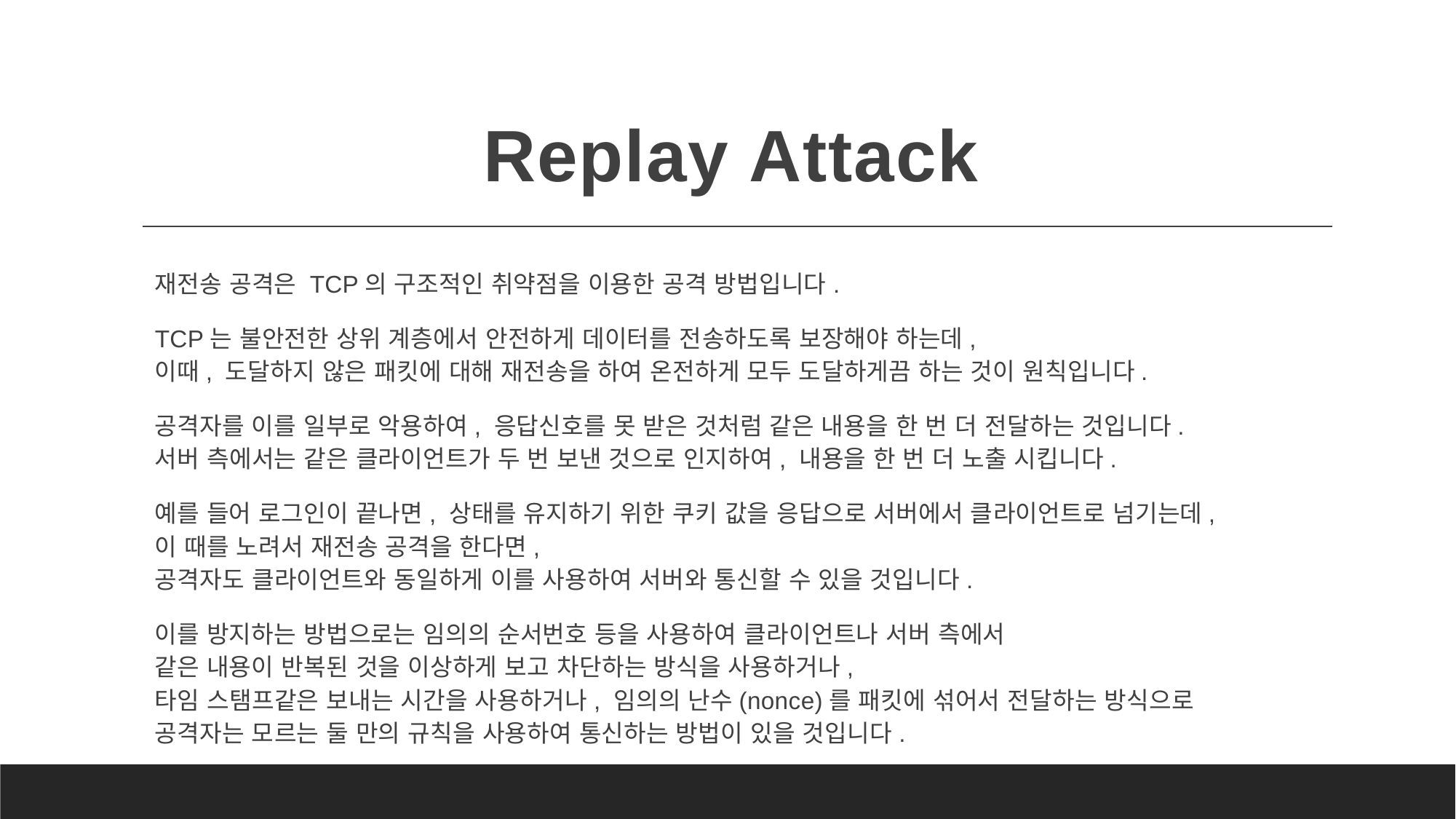

# Replay Attack
재전송 공격은 TCP의 구조적인 취약점을 이용한 공격 방법입니다.
TCP는 불안전한 상위 계층에서 안전하게 데이터를 전송하도록 보장해야 하는데,
이때, 도달하지 않은 패킷에 대해 재전송을 하여 온전하게 모두 도달하게끔 하는 것이 원칙입니다.
공격자를 이를 일부로 악용하여, 응답신호를 못 받은 것처럼 같은 내용을 한 번 더 전달하는 것입니다.
서버 측에서는 같은 클라이언트가 두 번 보낸 것으로 인지하여, 내용을 한 번 더 노출 시킵니다.
예를 들어 로그인이 끝나면, 상태를 유지하기 위한 쿠키 값을 응답으로 서버에서 클라이언트로 넘기는데,
이 때를 노려서 재전송 공격을 한다면,
공격자도 클라이언트와 동일하게 이를 사용하여 서버와 통신할 수 있을 것입니다.
이를 방지하는 방법으로는 임의의 순서번호 등을 사용하여 클라이언트나 서버 측에서
같은 내용이 반복된 것을 이상하게 보고 차단하는 방식을 사용하거나,
타임 스탬프같은 보내는 시간을 사용하거나, 임의의 난수(nonce)를 패킷에 섞어서 전달하는 방식으로
공격자는 모르는 둘 만의 규칙을 사용하여 통신하는 방법이 있을 것입니다.